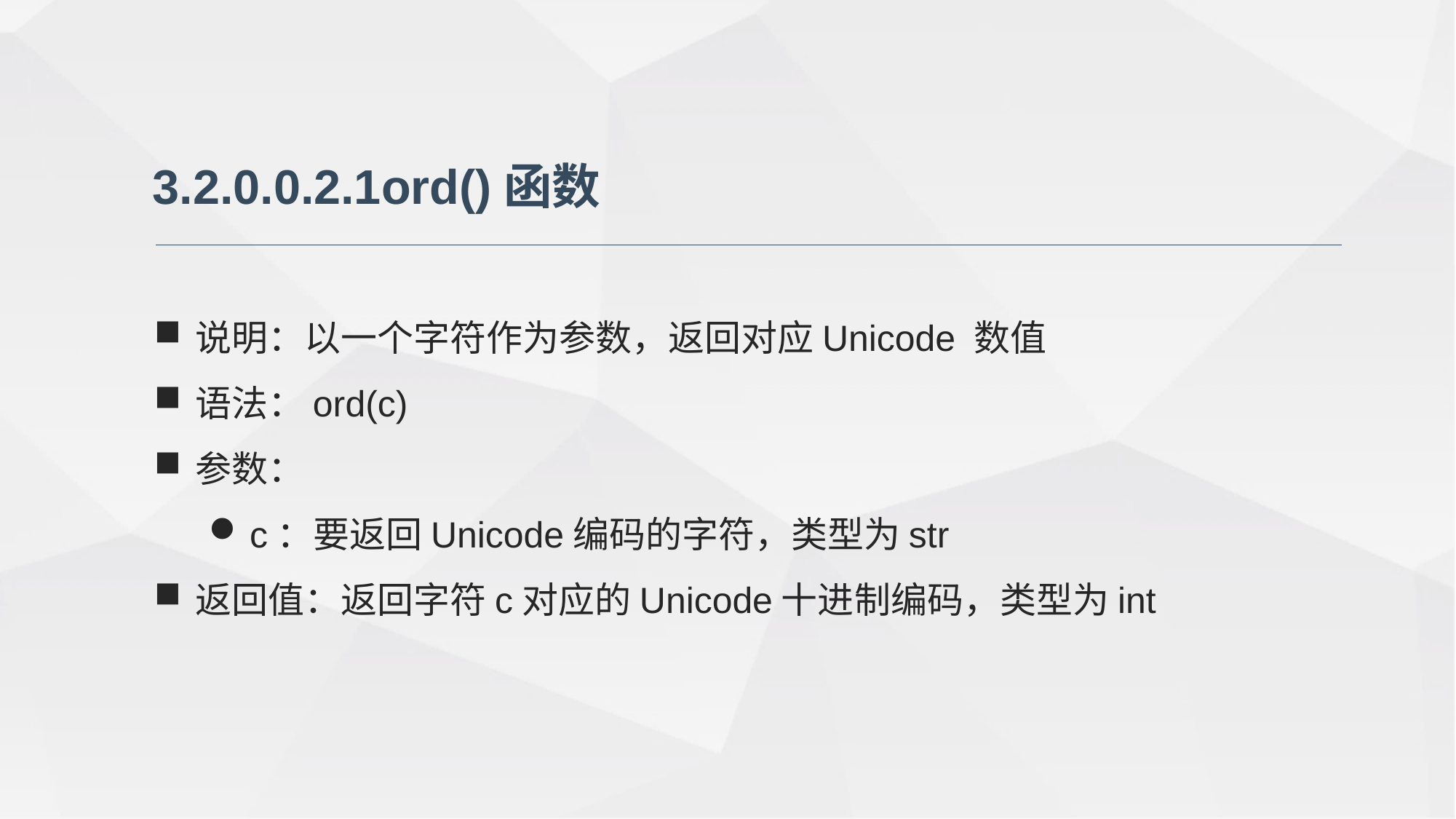

3.2.0.0.2.1ord()函数
说明：以一个字符作为参数，返回对应Unicode 数值
语法：ord(c)
参数：
c：要返回Unicode编码的字符，类型为str
返回值：返回字符c对应的Unicode十进制编码，类型为int